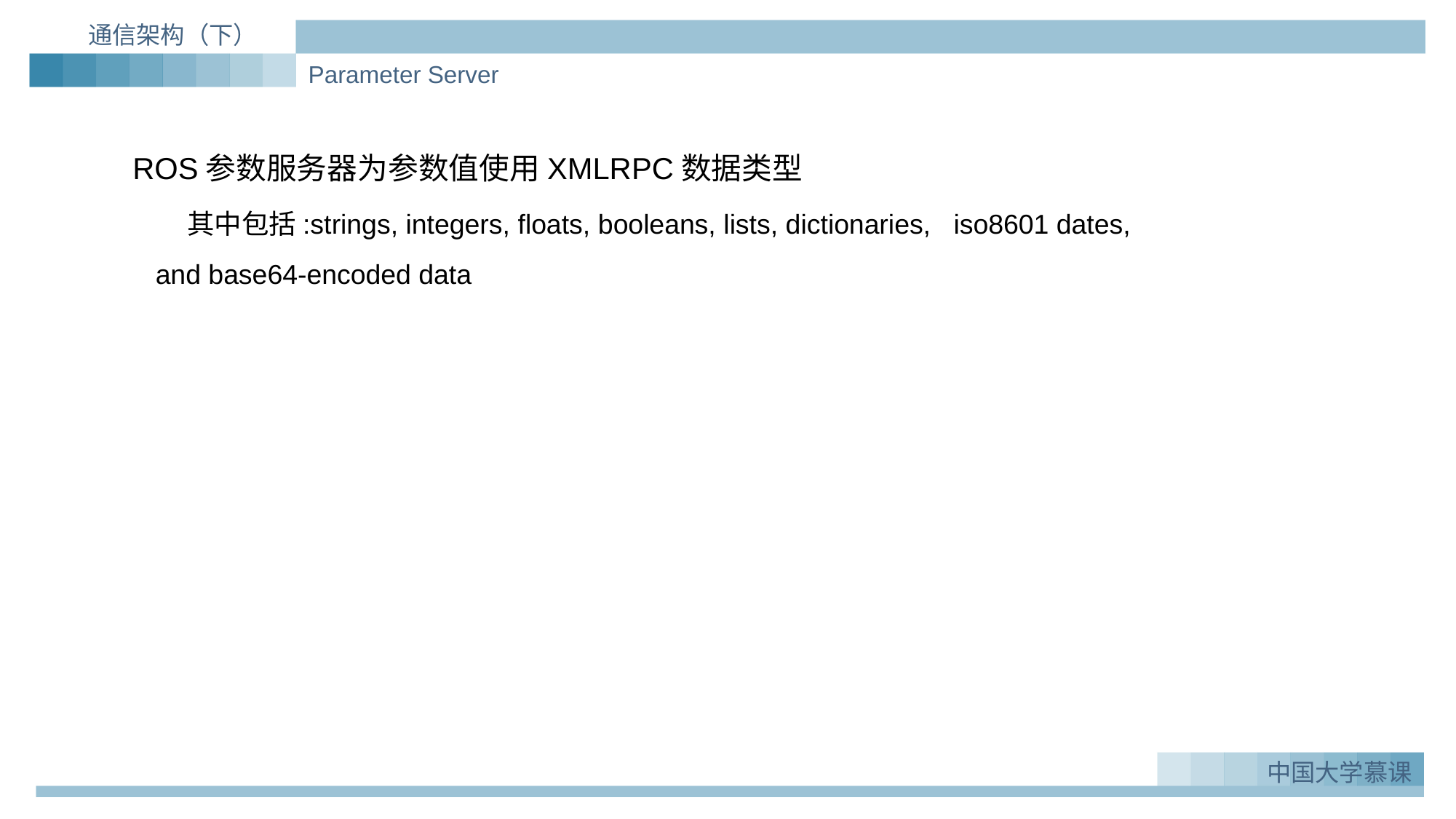

通信架构（下）
Parameter Server
ROS参数服务器为参数值使用XMLRPC数据类型
       其中包括:strings, integers, floats, booleans, lists, dictionaries,   iso8601 dates,
   and base64-encoded data
中国大学慕课